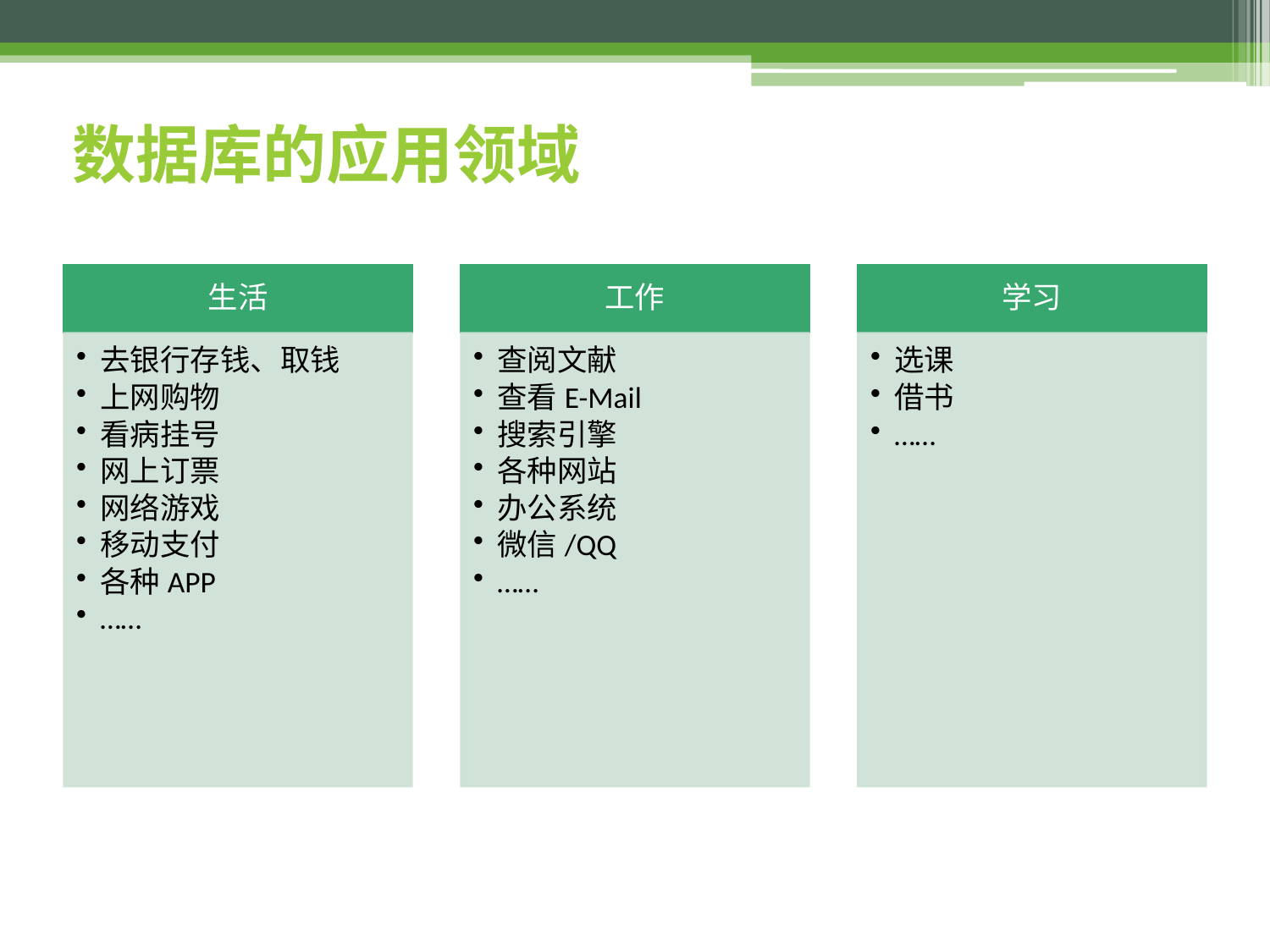

# 数据库的应用领域
生活
去银行存钱、取钱
上网购物
看病挂号
网上订票
网络游戏
移动支付
各种APP
……
工作
查阅文献
查看E-Mail
搜索引擎
各种网站
办公系统
微信/QQ
……
学习
选课
借书
……